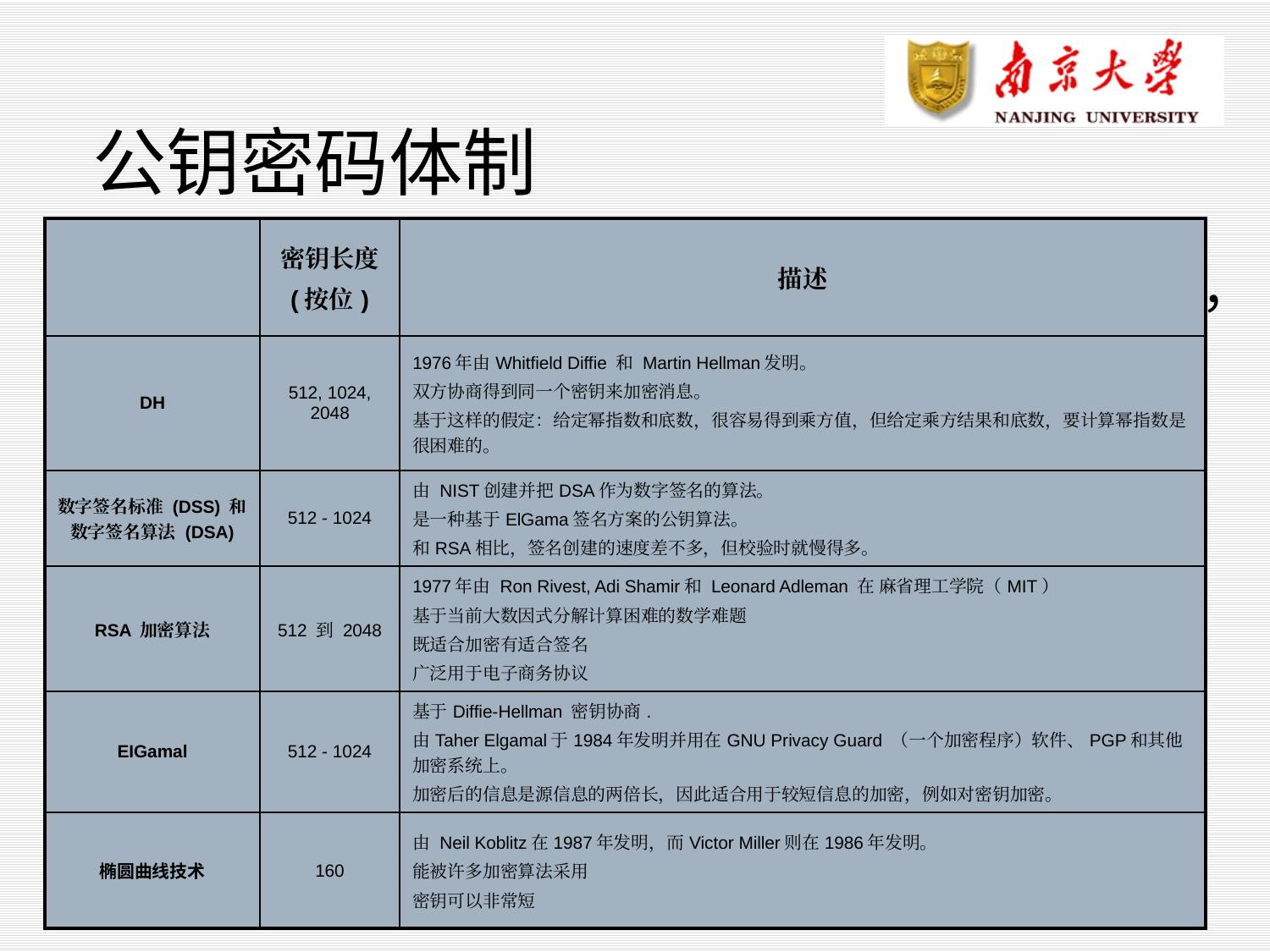

# 公钥密码体制
|  | 密钥长度 (按位) | 描述 |
| --- | --- | --- |
| DH | 512, 1024, 2048 | 1976年由Whitfield Diffie 和 Martin Hellman发明。 双方协商得到同一个密钥来加密消息。 基于这样的假定：给定幂指数和底数，很容易得到乘方值，但给定乘方结果和底数，要计算幂指数是很困难的。 |
| 数字签名标准 (DSS) 和数字签名算法 (DSA) | 512 - 1024 | 由 NIST创建并把DSA作为数字签名的算法。 是一种基于ElGama签名方案的公钥算法。 和RSA相比，签名创建的速度差不多，但校验时就慢得多。 |
| RSA 加密算法 | 512 到 2048 | 1977年由 Ron Rivest, Adi Shamir和 Leonard Adleman 在 麻省理工学院（MIT） 基于当前大数因式分解计算困难的数学难题 既适合加密有适合签名 广泛用于电子商务协议 |
| EIGamal | 512 - 1024 | 基于Diffie-Hellman 密钥协商. 由Taher Elgamal于1984年发明并用在GNU Privacy Guard （一个加密程序）软件、PGP和其他加密系统上。 加密后的信息是源信息的两倍长，因此适合用于较短信息的加密，例如对密钥加密。 |
| 椭圆曲线技术 | 160 | 由 Neil Koblitz在1987年发明，而Victor Miller则在1986年发明。 能被许多加密算法采用 密钥可以非常短 |
公钥密码体制使用不同的加密密钥与解密密钥，是一种“由已知加密密钥推导出解密密钥在计算上是不可行的”密码体制。
公钥密码体制的产生主要是因为两个方面的原因，一是由于常规密钥密码体制的密钥分配问题，另一是由于对数字签名的需求。
现有最著名的公钥密码体制是RSA 体制，它基于数论中大数分解问题的体制，由美国三位科学家 Rivest, Shamir 和 Adleman 于 1976 年提出并在 1978 年正式发表。